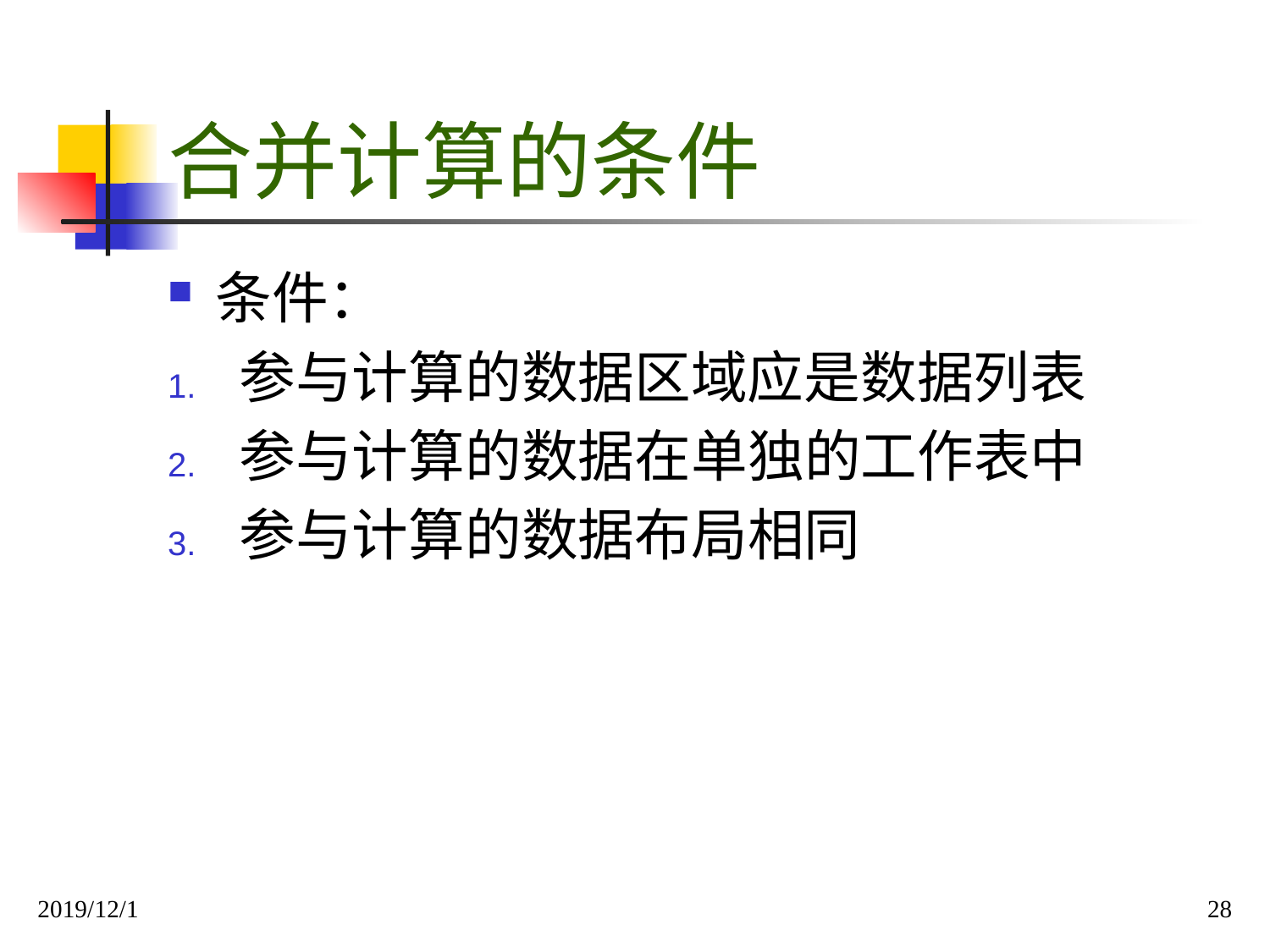

# 合并计算的条件
条件：
参与计算的数据区域应是数据列表
参与计算的数据在单独的工作表中
参与计算的数据布局相同

2019/12/1
28